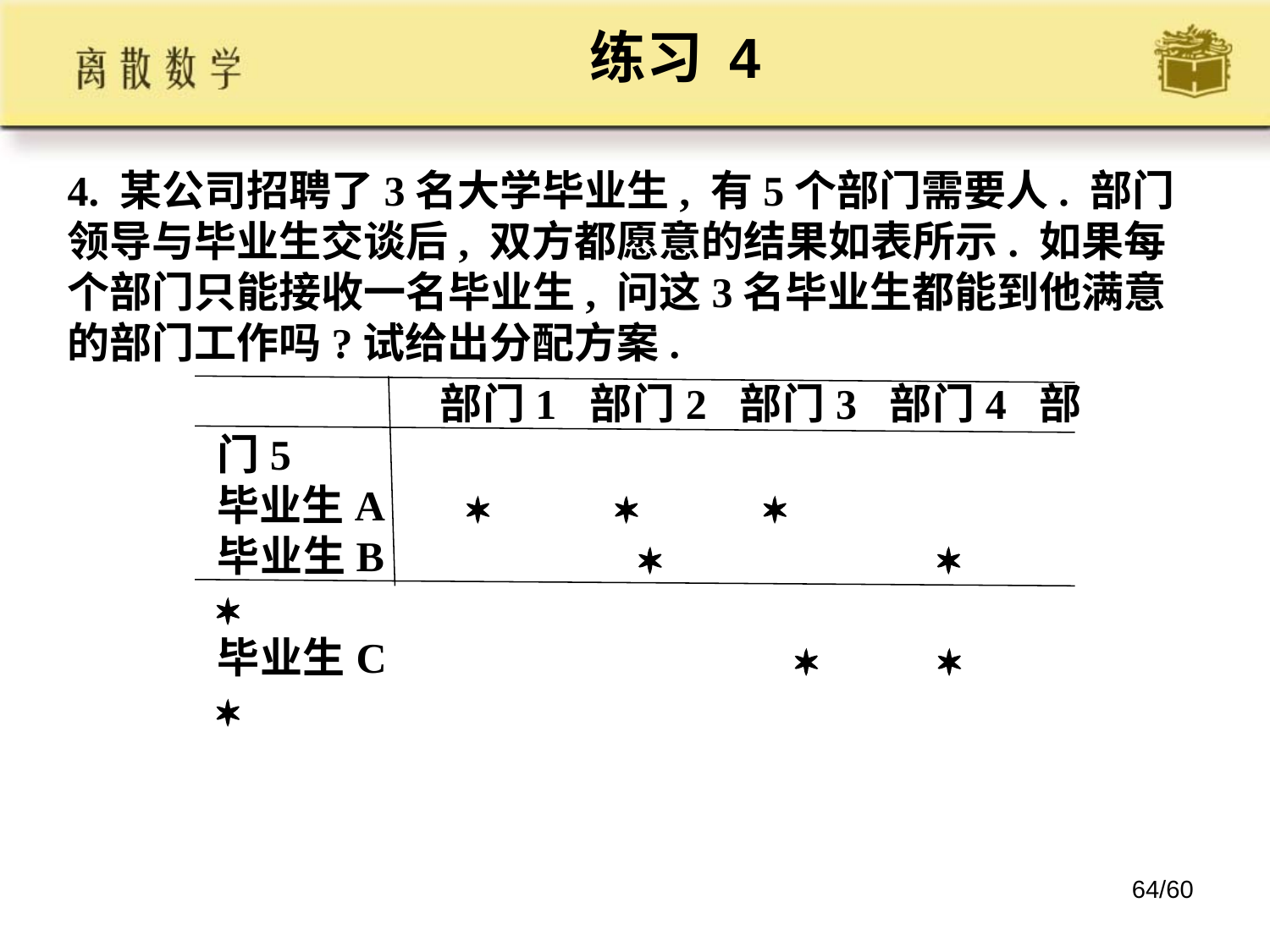

练习 4
4. 某公司招聘了3名大学毕业生, 有5个部门需要人. 部门领导与毕业生交谈后, 双方都愿意的结果如表所示. 如果每个部门只能接收一名毕业生, 问这3名毕业生都能到他满意的部门工作吗?试给出分配方案.
                     部门1  部门2  部门3  部门4  部门5
毕业生A        ∗            ∗            ∗
毕业生B                       ∗                         ∗            ∗
毕业生C                                     ∗           ∗            ∗

64/60